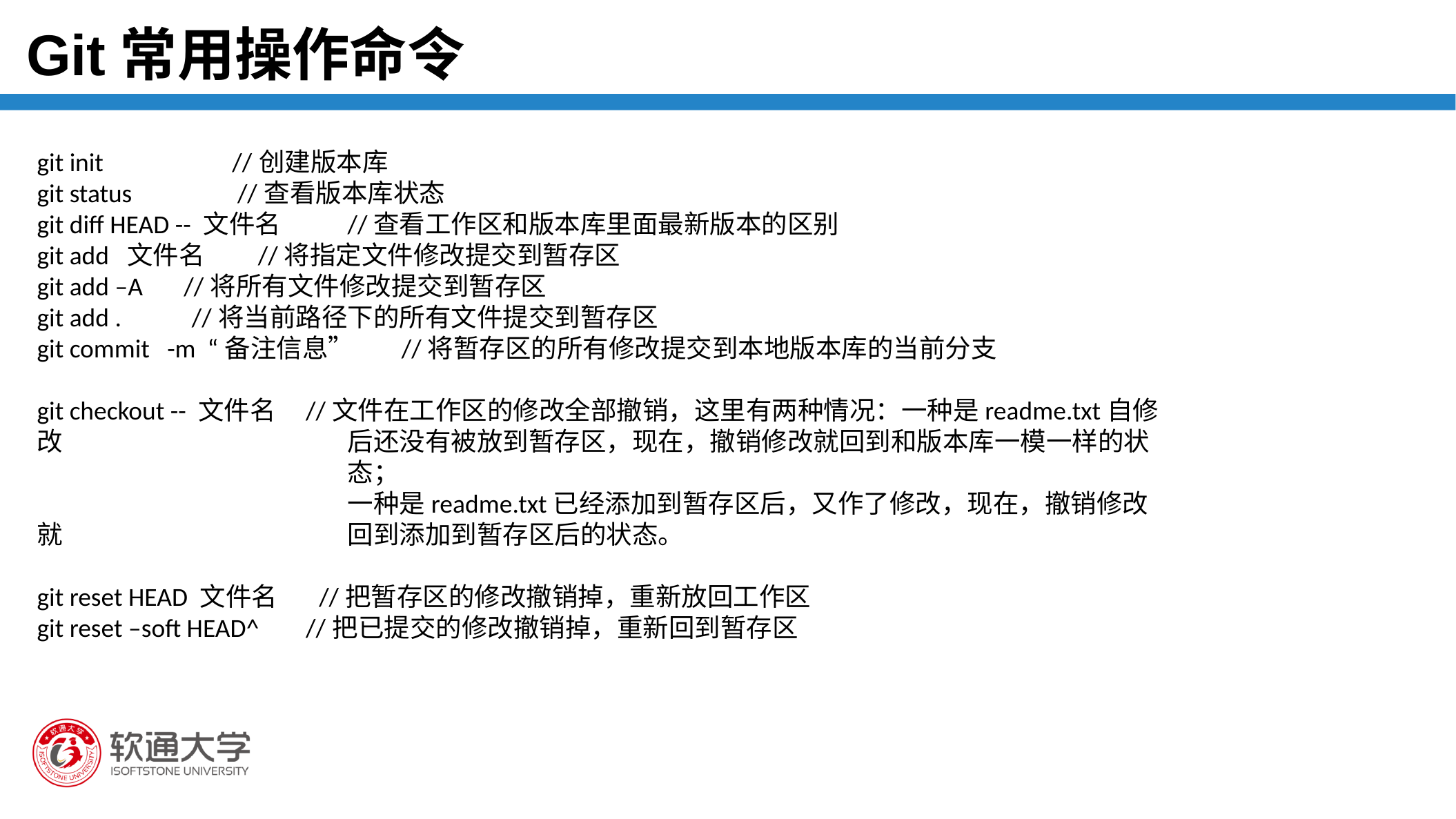

Git常用操作命令
git init                      //创建版本库
git status                  //查看版本库状态
git diff HEAD -- 文件名	//查看工作区和版本库里面最新版本的区别
git add  文件名        //将指定文件修改提交到暂存区
git add –A       //将所有文件修改提交到暂存区
git add .            //将当前路径下的所有文件提交到暂存区
git commit   -m  “备注信息”       //将暂存区的所有修改提交到本地版本库的当前分支

git checkout -- 文件名    //文件在工作区的修改全部撤销，这里有两种情况：一种是readme.txt自修改			后还没有被放到暂存区，现在，撤销修改就回到和版本库一模一样的状			态；
			一种是readme.txt已经添加到暂存区后，又作了修改，现在，撤销修改就			回到添加到暂存区后的状态。

git reset HEAD 文件名      //把暂存区的修改撤销掉，重新放回工作区
git reset –soft HEAD^        //把已提交的修改撤销掉，重新回到暂存区